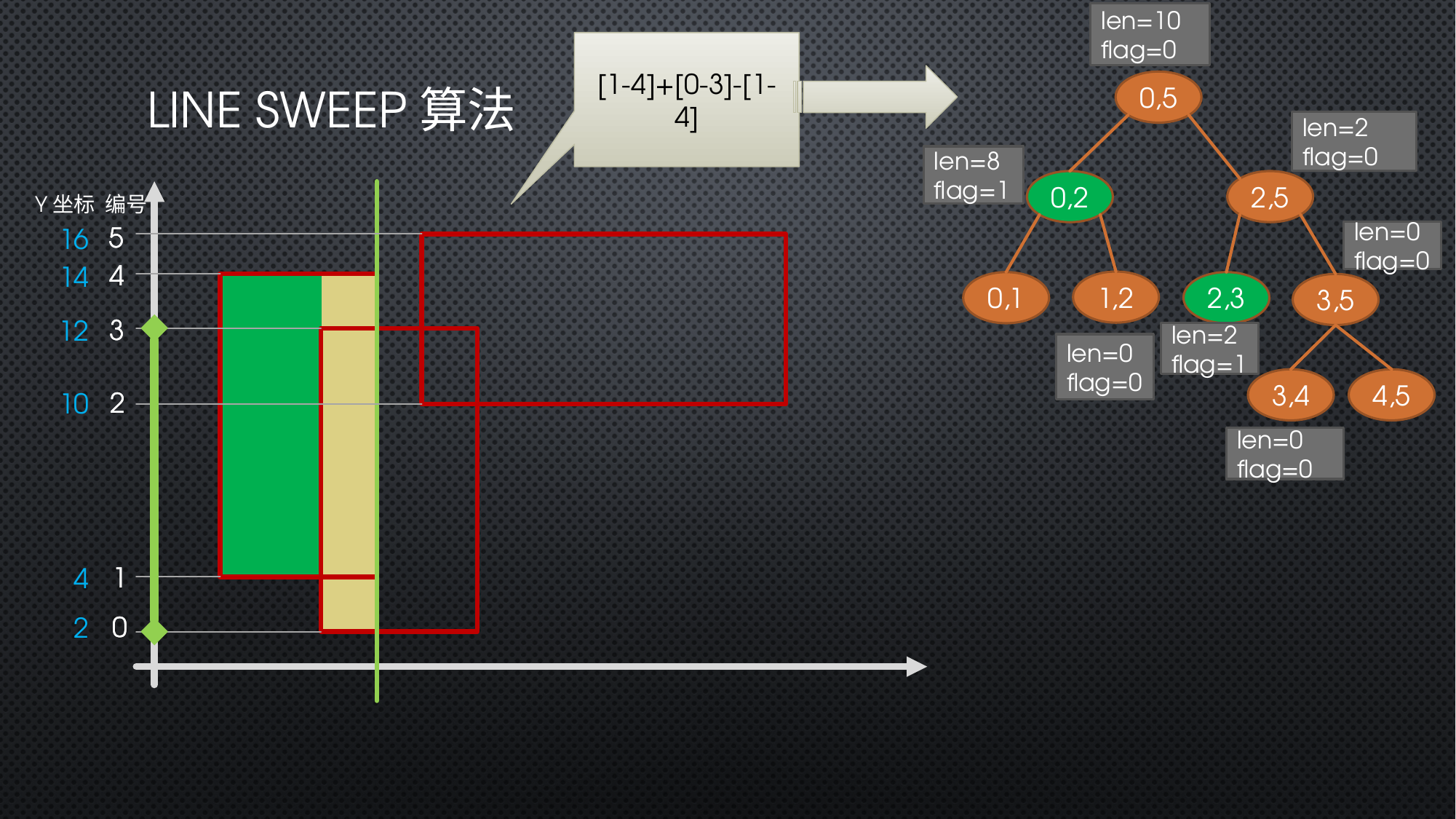

len=10
flag=0
[1-4]+[0-3]-[1-4]

0,5
# Line Sweep算法
len=2
flag=0
len=8
flag=1
0,2
2,5
Y坐标  编号
5
4
3
2
1
0
16
14
12
10
4
2
5
4
3
2
1
0
len=0
flag=0

1,2
0,1
2,3

3,5

len=2
flag=1

len=0
flag=0
3,4
4,5
len=0
flag=0